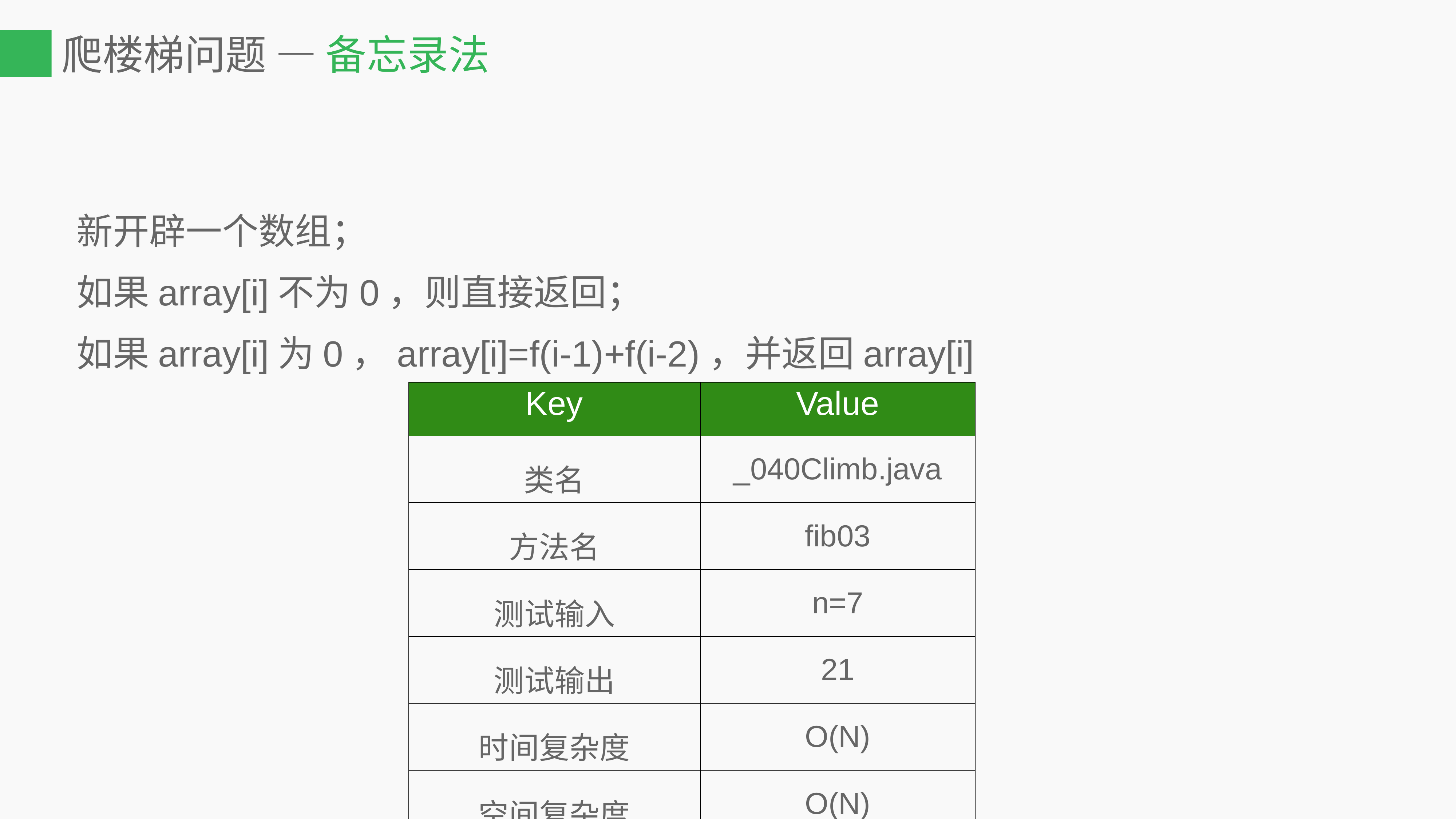

# 爬楼梯问题 — 备忘录法
新开辟一个数组；
如果array[i]不为0，则直接返回；
如果array[i]为0，array[i]=f(i-1)+f(i-2)，并返回array[i]
| Key | Value |
| --- | --- |
| 类名 | \_040Climb.java |
| 方法名 | fib03 |
| 测试输入 | n=7 |
| 测试输出 | 21 |
| 时间复杂度 | O(N) |
| 空间复杂度 | O(N) |